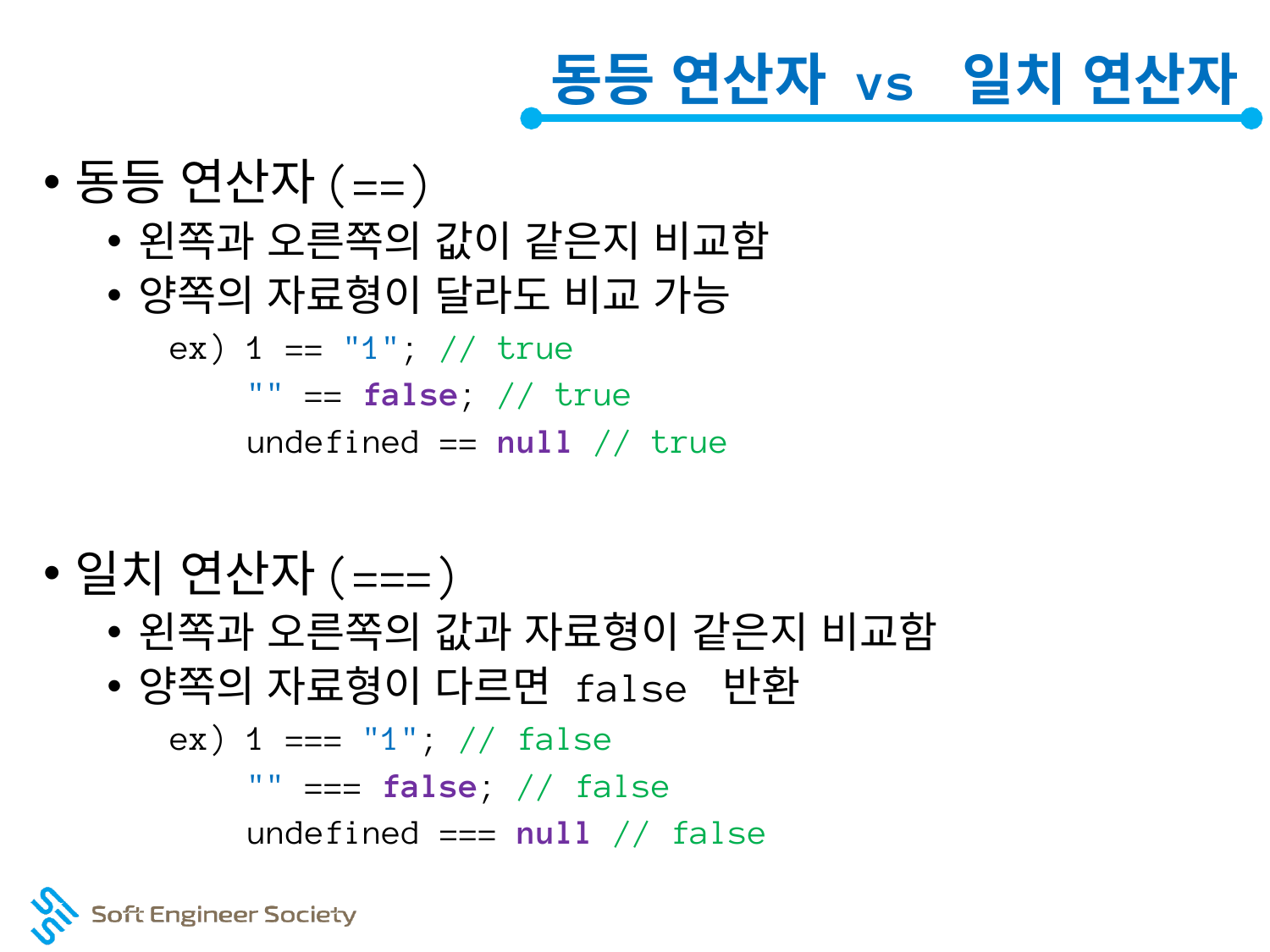

# 동등 연산자 vs 일치 연산자
동등 연산자(==)
왼쪽과 오른쪽의 값이 같은지 비교함
양쪽의 자료형이 달라도 비교 가능
ex) 1 == "1"; // true
    "" == false; // true
    undefined == null // true

일치 연산자(===)
왼쪽과 오른쪽의 값과 자료형이 같은지 비교함
양쪽의 자료형이 다르면 false 반환
ex) 1 === "1"; // false
    "" === false; // false
    undefined === null // false